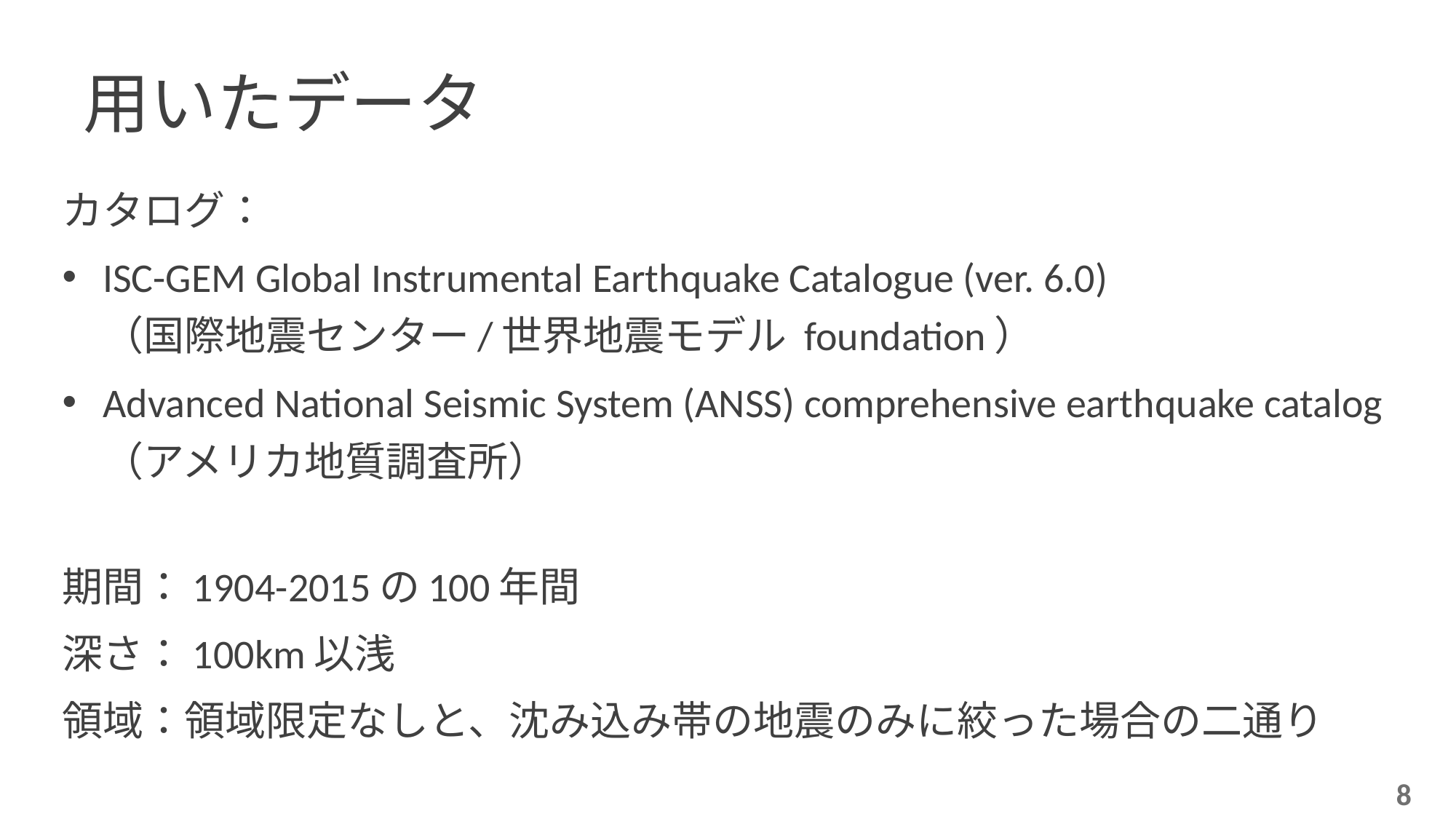

# 用いたデータ
カタログ：
ISC-GEM Global Instrumental Earthquake Catalogue (ver. 6.0)
（国際地震センター/世界地震モデル foundation）
Advanced National Seismic System (ANSS) comprehensive earthquake catalog
（アメリカ地質調査所）
期間：1904-2015の100年間
深さ：100km以浅
領域：領域限定なしと、沈み込み帯の地震のみに絞った場合の二通り

8